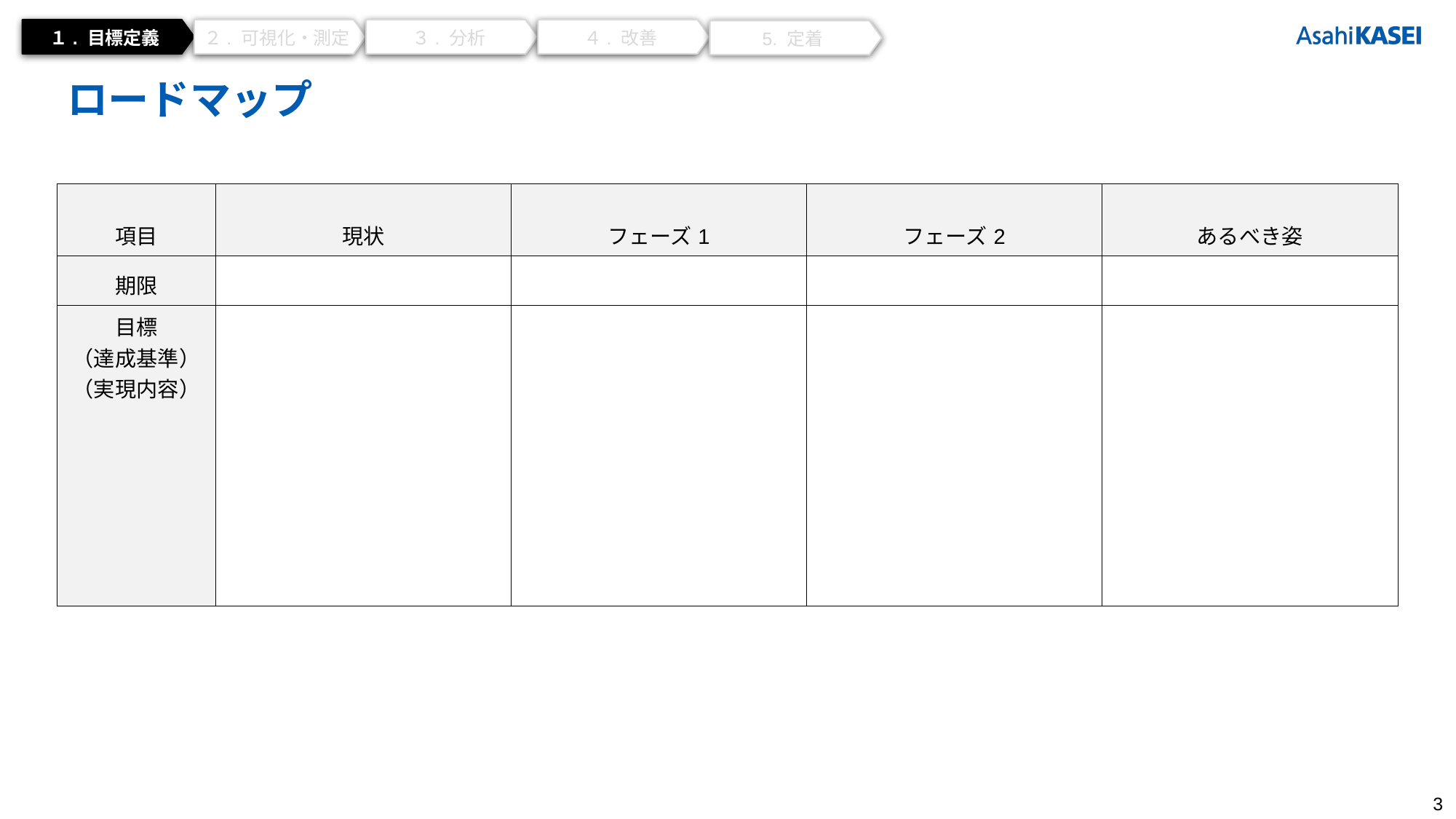

１. 目標定義
２. 可視化・測定
３. 分析
４. 改善
5. 定着
# ロードマップ
| 項目 | 現状 | フェーズ1 | フェーズ2 | あるべき姿 |
| --- | --- | --- | --- | --- |
| 期限 |  |  |  |  |
| 目標 （達成基準） （実現内容） |  |  |  |  |
3